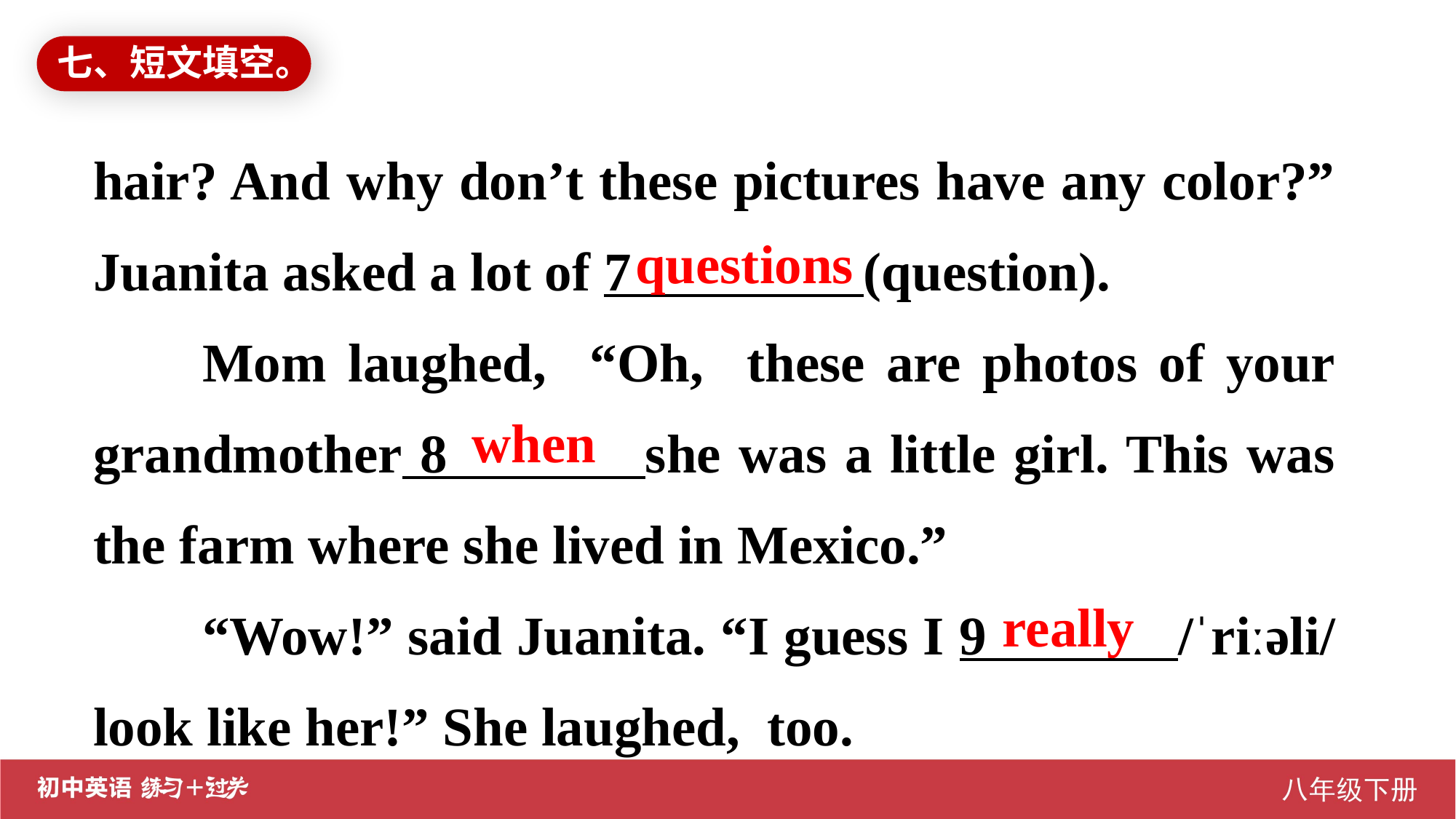

七、短文填空。

hair? And why don’t these pictures have any color?” Juanita asked a lot of 7                 (question).
Mom laughed,  “Oh,  these are photos of your grandmother 8           she was a little girl. This was the farm where she lived in Mexico.”
“Wow!” said Juanita. “I guess I 9             /ˈriːəli/ look like her!” She laughed,  too.
questions
when
really